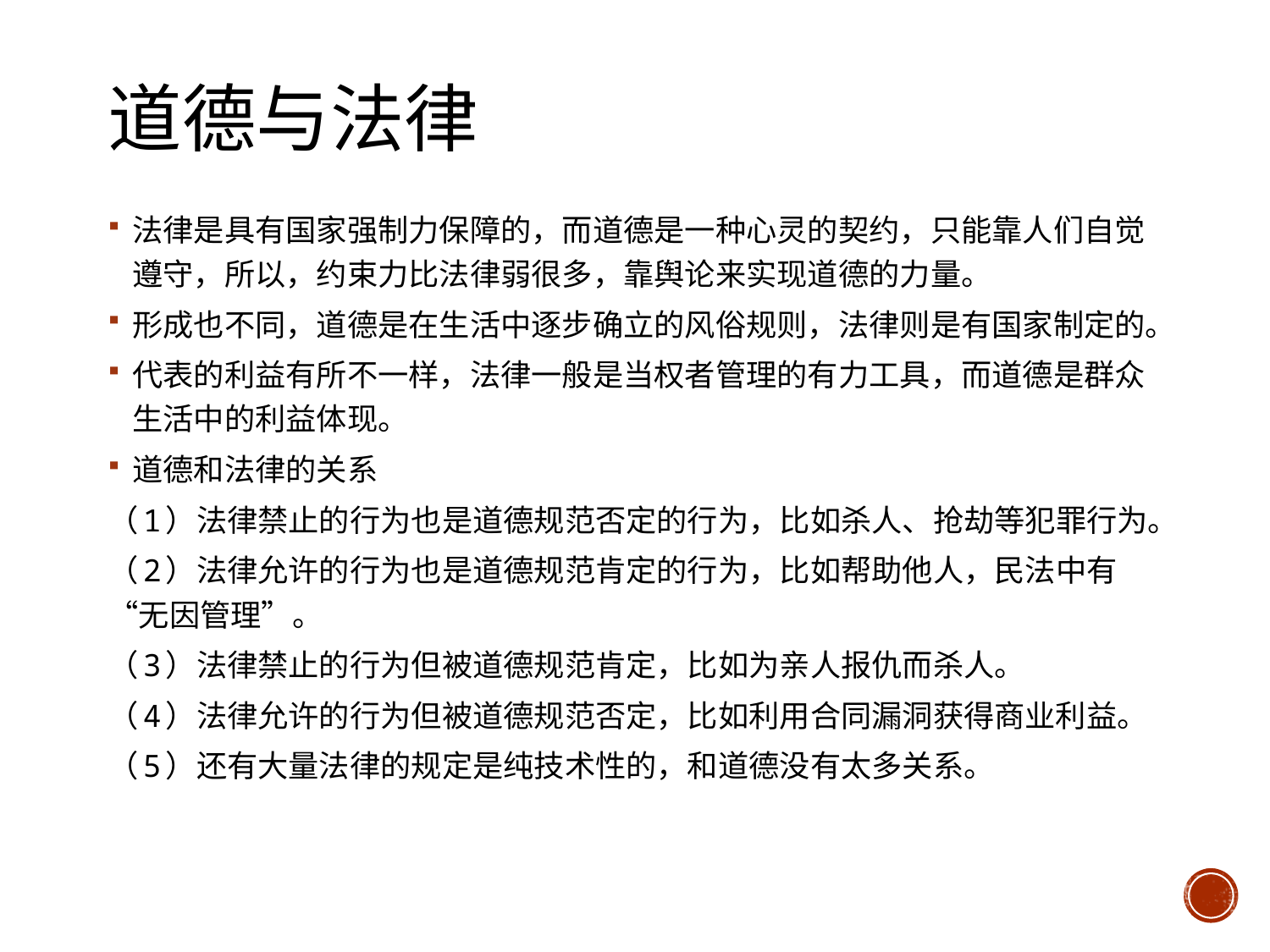

# 道德与法律
法律是具有国家强制力保障的，而道德是一种心灵的契约，只能靠人们自觉遵守，所以，约束力比法律弱很多，靠舆论来实现道德的力量。
形成也不同，道德是在生活中逐步确立的风俗规则，法律则是有国家制定的。
代表的利益有所不一样，法律一般是当权者管理的有力工具，而道德是群众生活中的利益体现。
道德和法律的关系
（1）法律禁止的行为也是道德规范否定的行为，比如杀人、抢劫等犯罪行为。
（2）法律允许的行为也是道德规范肯定的行为，比如帮助他人，民法中有“无因管理”。
（3）法律禁止的行为但被道德规范肯定，比如为亲人报仇而杀人。
（4）法律允许的行为但被道德规范否定，比如利用合同漏洞获得商业利益。
（5）还有大量法律的规定是纯技术性的，和道德没有太多关系。